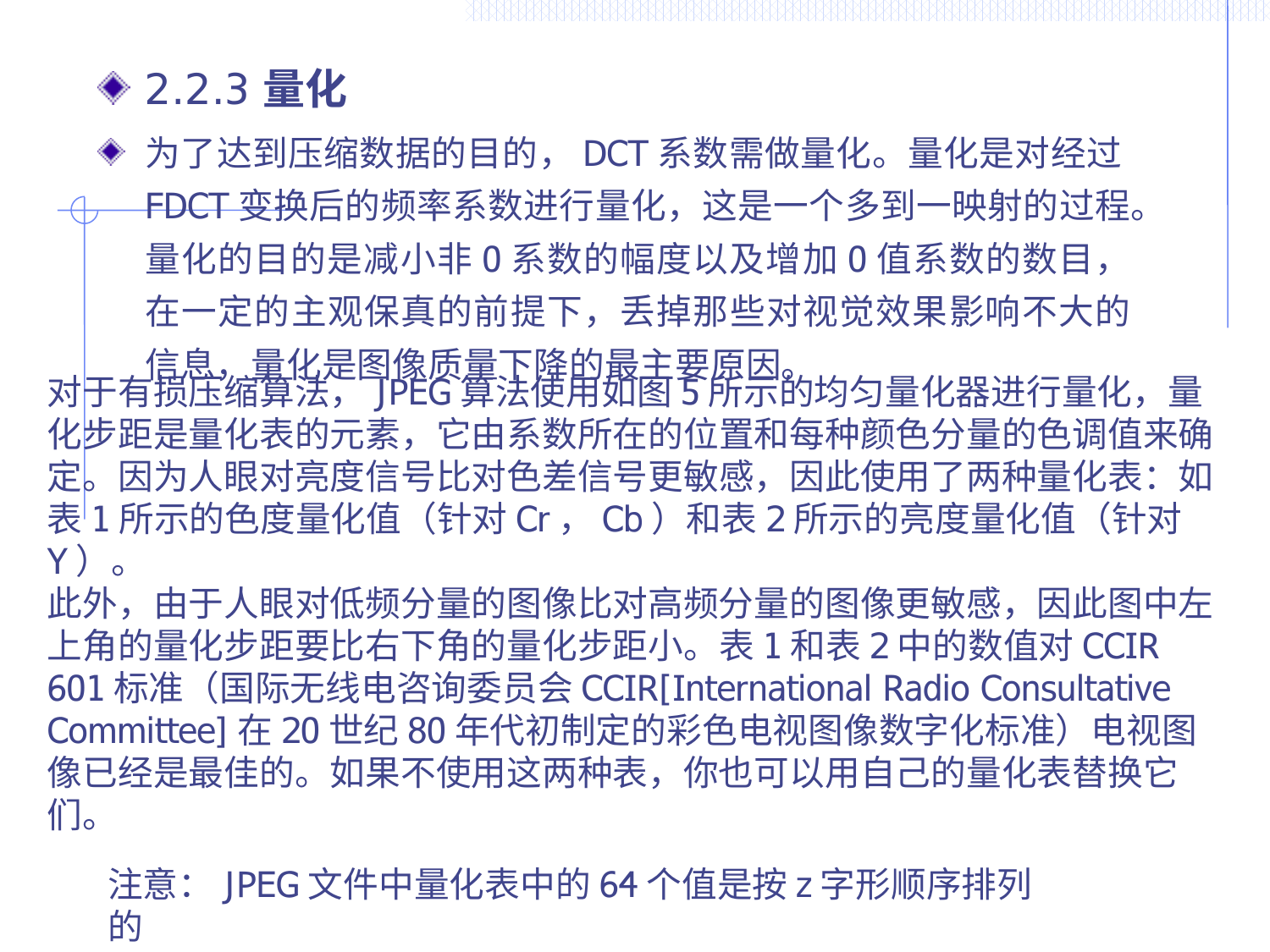

2.2.3量化
为了达到压缩数据的目的，DCT系数需做量化。量化是对经过FDCT变换后的频率系数进行量化，这是一个多到一映射的过程。量化的目的是减小非0系数的幅度以及增加0值系数的数目，在一定的主观保真的前提下，丢掉那些对视觉效果影响不大的信息，量化是图像质量下降的最主要原因。

对于有损压缩算法，JPEG算法使用如图5所示的均匀量化器进行量化，量化步距是量化表的元素，它由系数所在的位置和每种颜色分量的色调值来确定。因为人眼对亮度信号比对色差信号更敏感，因此使用了两种量化表：如表1所示的色度量化值（针对Cr，Cb）和表2所示的亮度量化值（针对Y）。
此外，由于人眼对低频分量的图像比对高频分量的图像更敏感，因此图中左上角的量化步距要比右下角的量化步距小。表1和表2中的数值对CCIR 601标准（国际无线电咨询委员会CCIR[International Radio Consultative Committee]在20世纪80年代初制定的彩色电视图像数字化标准）电视图像已经是最佳的。如果不使用这两种表，你也可以用自己的量化表替换它们。
注意：JPEG文件中量化表中的64个值是按z字形顺序排列的